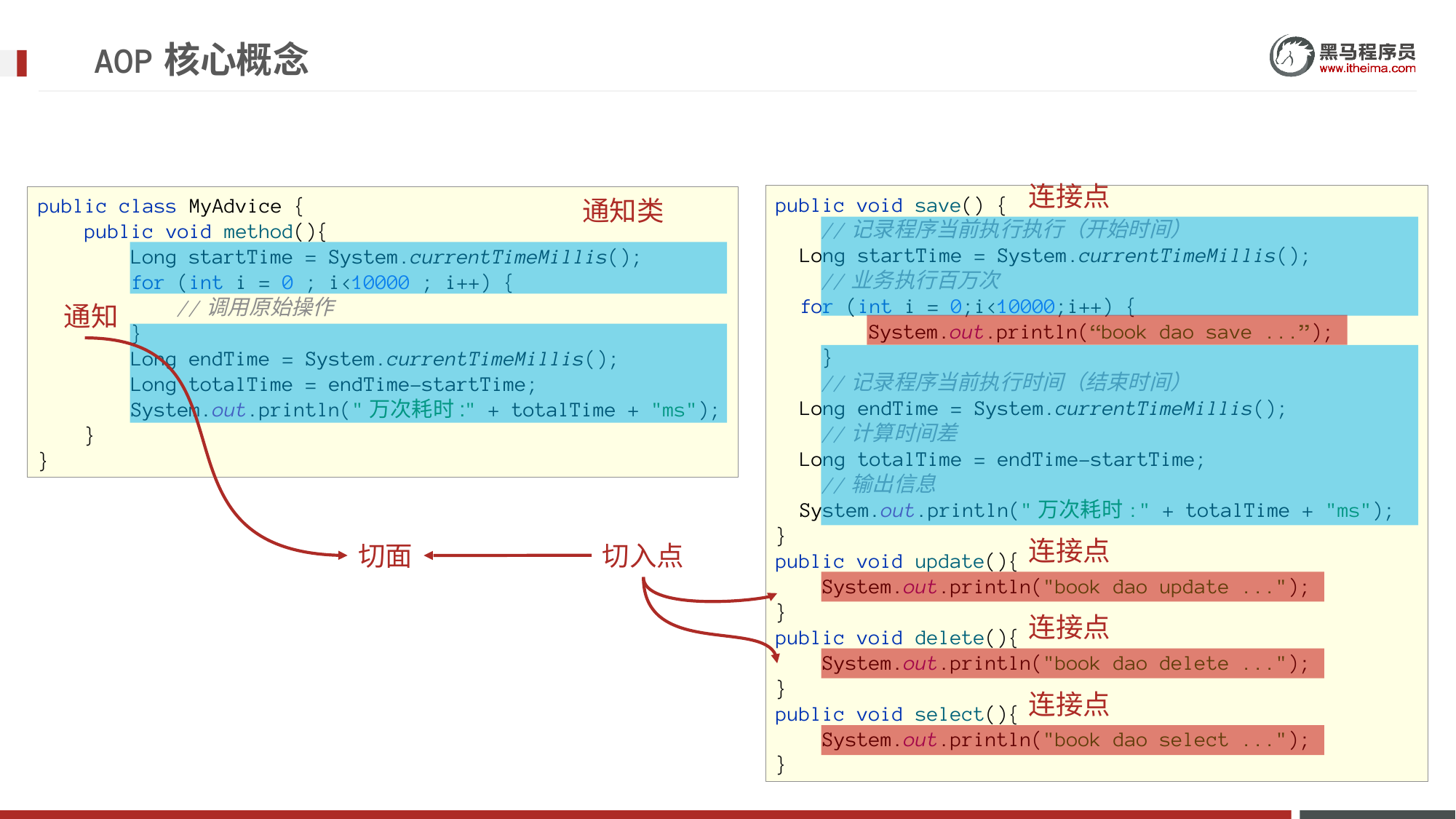

AOP核心概念
连接点
public void save() {
    //记录程序当前执行执行（开始时间）
    Long startTime = System.currentTimeMillis();
    //业务执行百万次
    for (int i = 0;i<10000;i++) {
        System.out.println(“book dao save ...”);
    }
    //记录程序当前执行时间（结束时间）
    Long endTime = System.currentTimeMillis();
    //计算时间差
    Long totalTime = endTime-startTime;
    //输出信息
    System.out.println("万次耗时:" + totalTime + "ms");
}
public void update(){
    System.out.println("book dao update ...");
}
public void delete(){
    System.out.println("book dao delete ...");
}
public void select(){
    System.out.println("book dao select ...");
}
public class MyAdvice {

}
    public void method(){
        Long startTime = System.currentTimeMillis();
        for (int i = 0 ; i<10000 ; i++) {
            //调用原始操作
        }
        Long endTime = System.currentTimeMillis();
        Long totalTime = endTime-startTime;
        System.out.println("万次耗时:" + totalTime + "ms");
    }
通知类

通知

连接点
切入点
切面

连接点

连接点